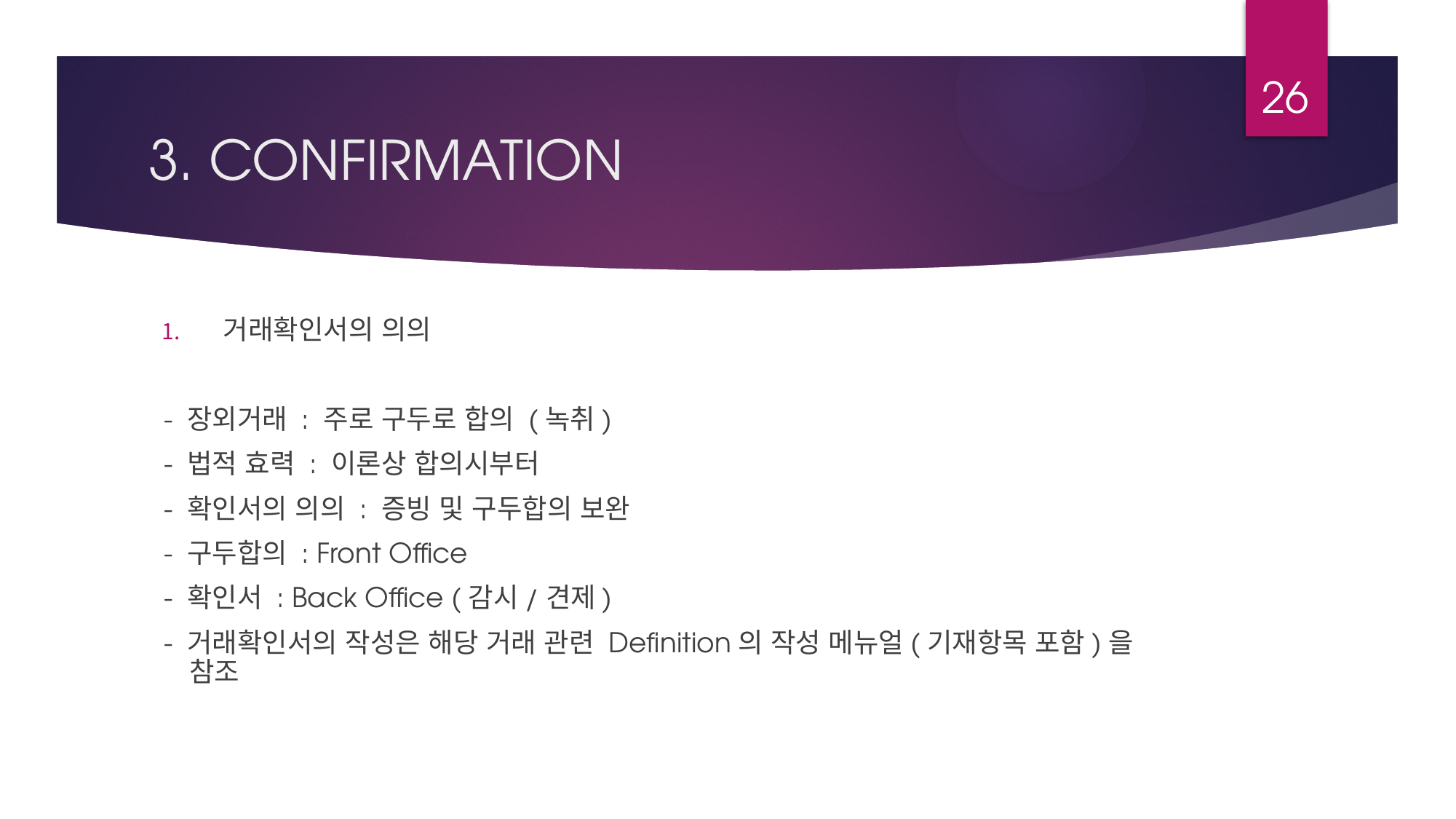

26
# 3. CONFIRMATION
거래확인서의 의의

  - 장외거래 : 주로 구두로 합의 (녹취)
  - 법적 효력 : 이론상 합의시부터
  - 확인서의 의의 : 증빙 및 구두합의 보완
  - 구두합의 : Front Office
  - 확인서 : Back Office (감시/견제)
  - 거래확인서의 작성은 해당 거래 관련 Definition의 작성 메뉴얼(기재항목 포함)을 참조